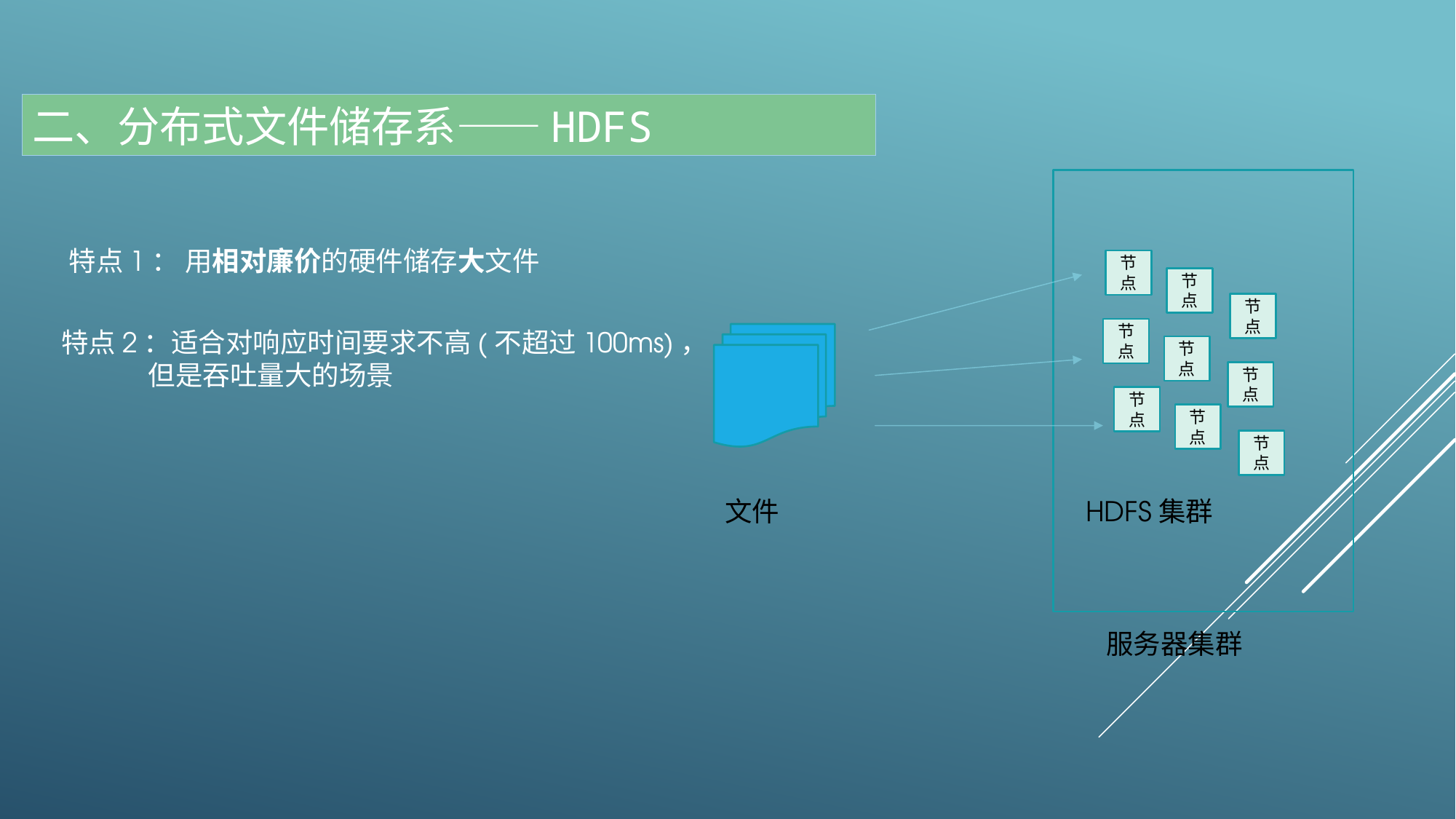

二、分布式文件储存系——HDFS

特点1： 用相对廉价的硬件储存大文件
节点
节点
节点
节点

节点
节点
节点
节点
节点
文件
HDFS集群
特点2：适合对响应时间要求不高(不超过100ms)，
             但是吞吐量大的场景
服务器集群